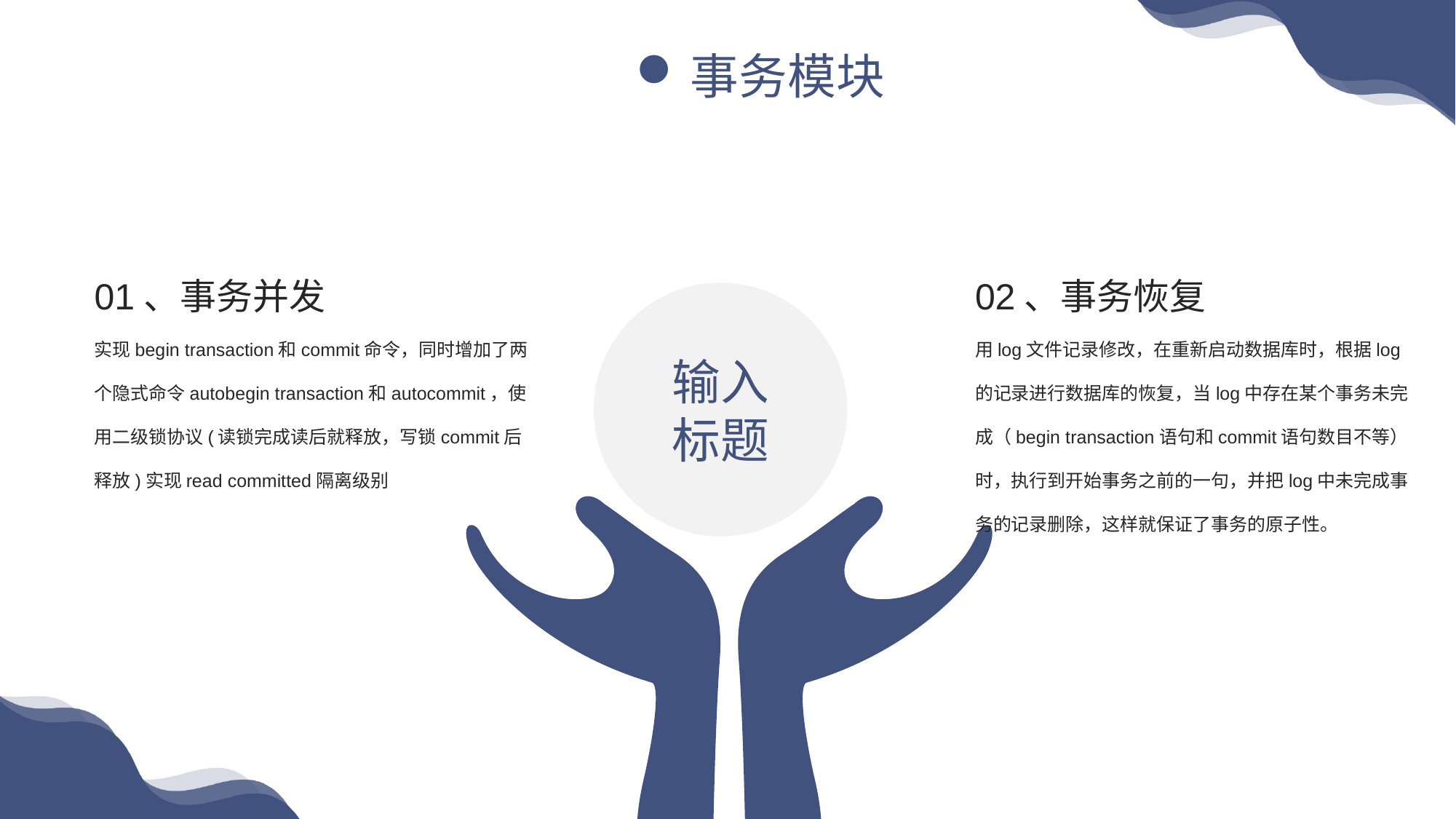

事务模块
01、事务并发
实现begin transaction和commit命令，同时增加了两个隐式命令autobegin transaction和autocommit，使用二级锁协议(读锁完成读后就释放，写锁commit后释放)实现read committed隔离级别
02、事务恢复
用log文件记录修改，在重新启动数据库时，根据log的记录进行数据库的恢复，当log中存在某个事务未完成（begin transaction语句和commit语句数目不等）时，执行到开始事务之前的一句，并把log中未完成事务的记录删除，这样就保证了事务的原子性。
输入
标题